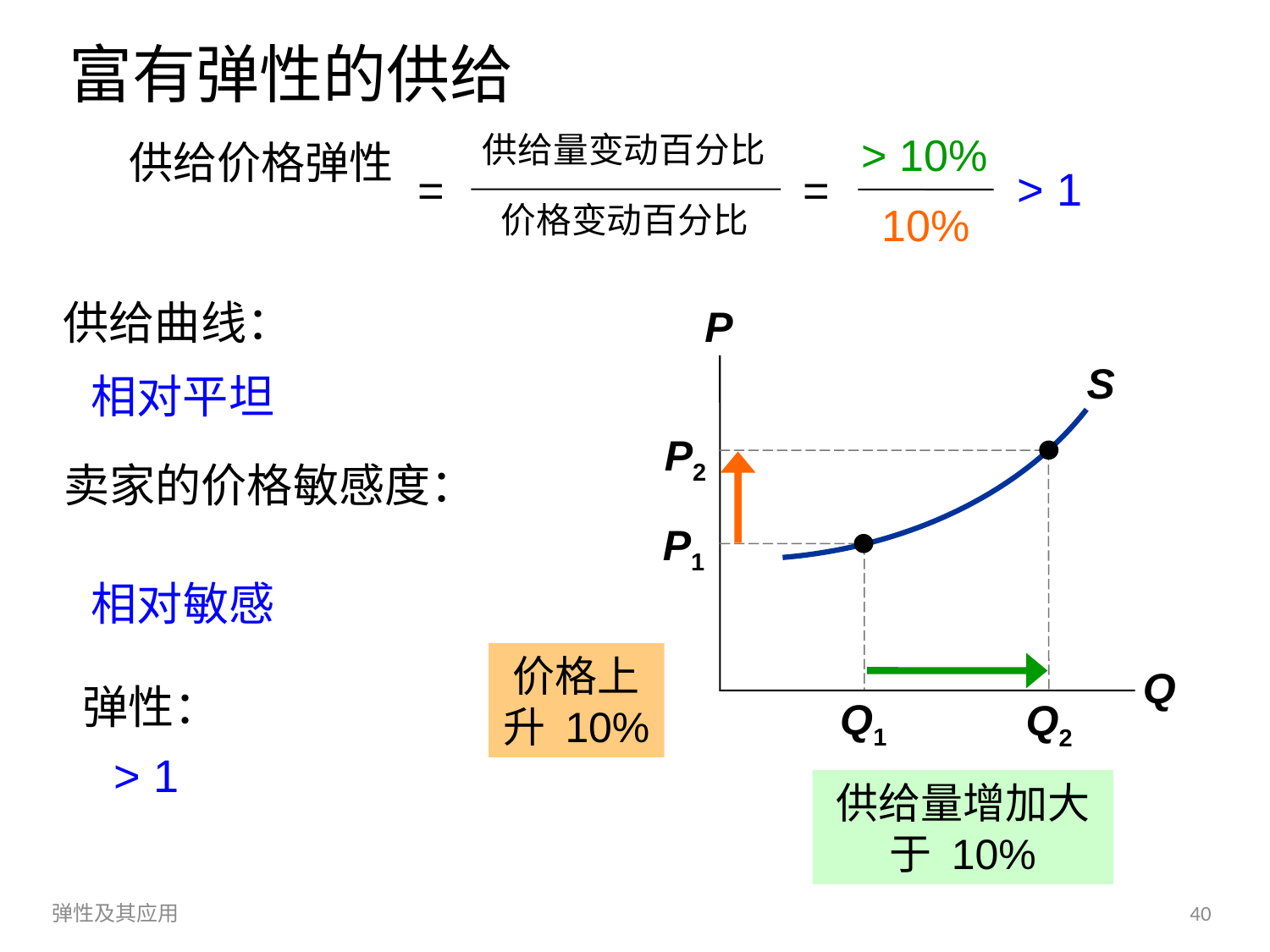

富有弹性的供给
#
> 10%
供给量变动百分比
供给价格弹性
=
=

价格变动百分比
> 1
10%

S
供给曲线：
P

Q
相对平坦
P2

卖家的价格敏感度：

Q2

P1

相对敏感

价格上升 10%
弹性：
Q1
> 1
供给量增加大于 10%
弹性及其应用
40